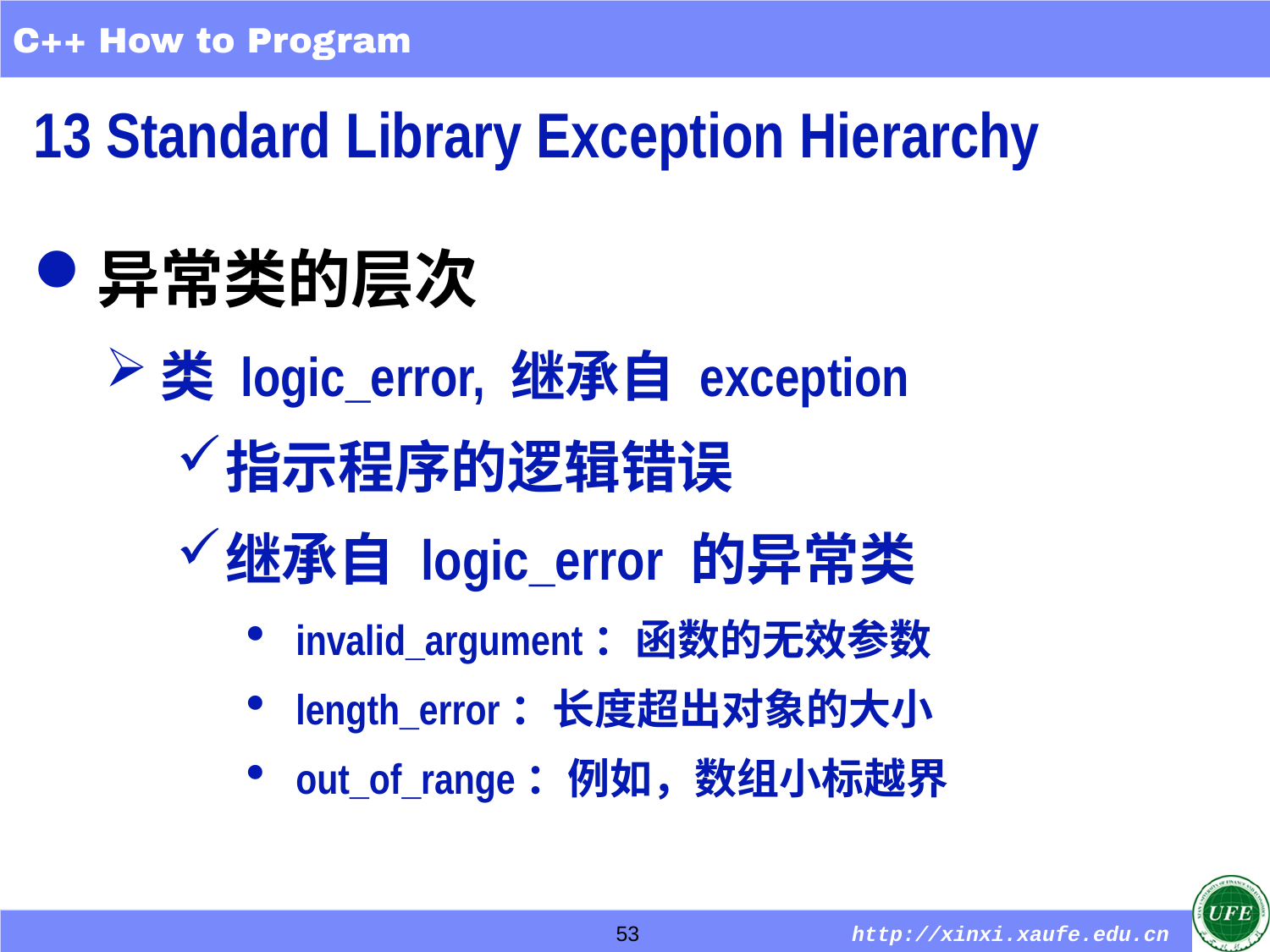

13 Standard Library Exception Hierarchy
异常类的层次
类 logic_error, 继承自 exception
指示程序的逻辑错误
继承自 logic_error 的异常类
invalid_argument：函数的无效参数
length_error：长度超出对象的大小
out_of_range：例如，数组小标越界
53